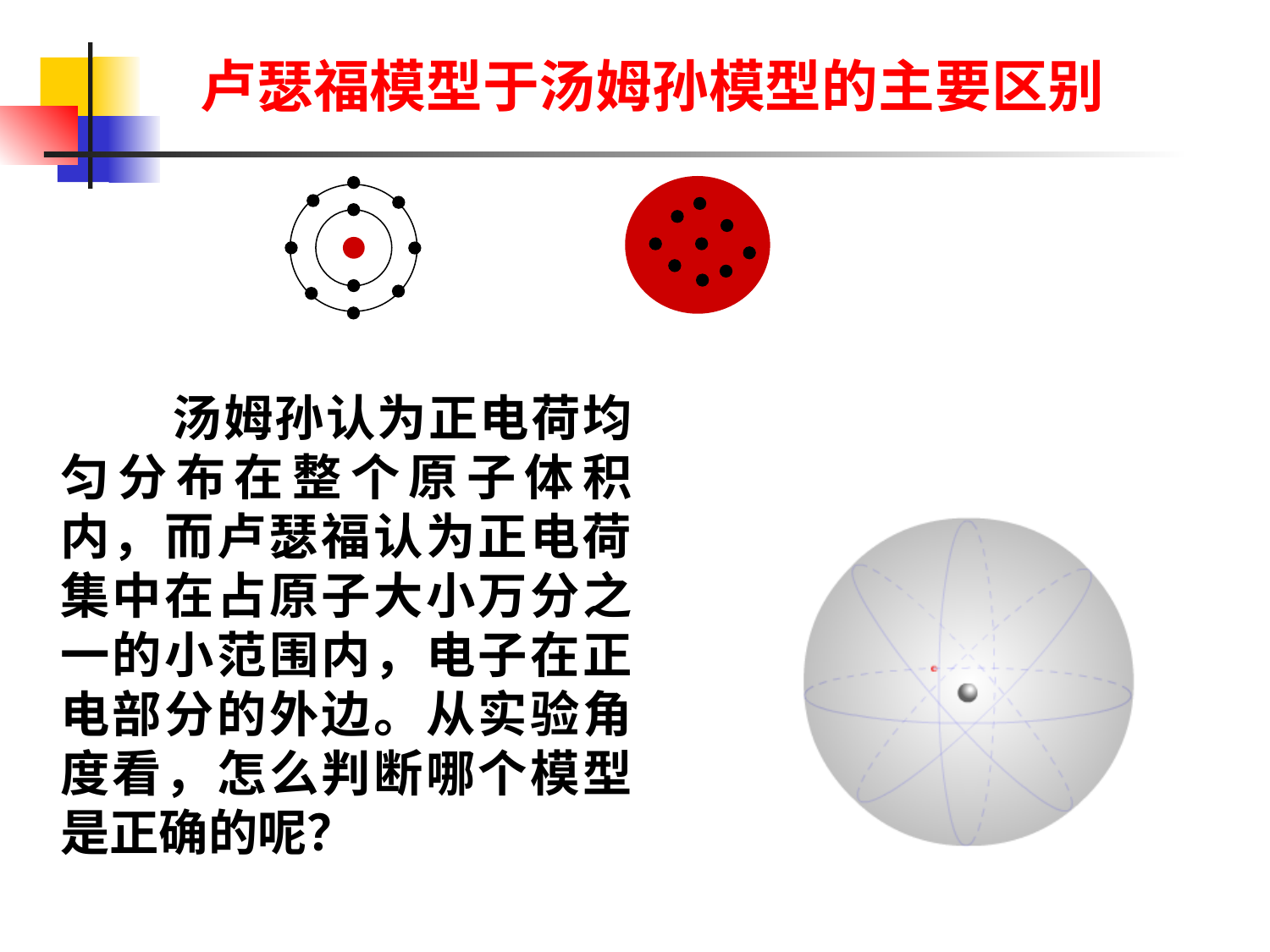

# 卢瑟福模型于汤姆孙模型的主要区别

           汤姆孙认为正电荷均匀分布在整个原子体积内，而卢瑟福认为正电荷集中在占原子大小万分之一的小范围内，电子在正电部分的外边。从实验角度看，怎么判断哪个模型是正确的呢？